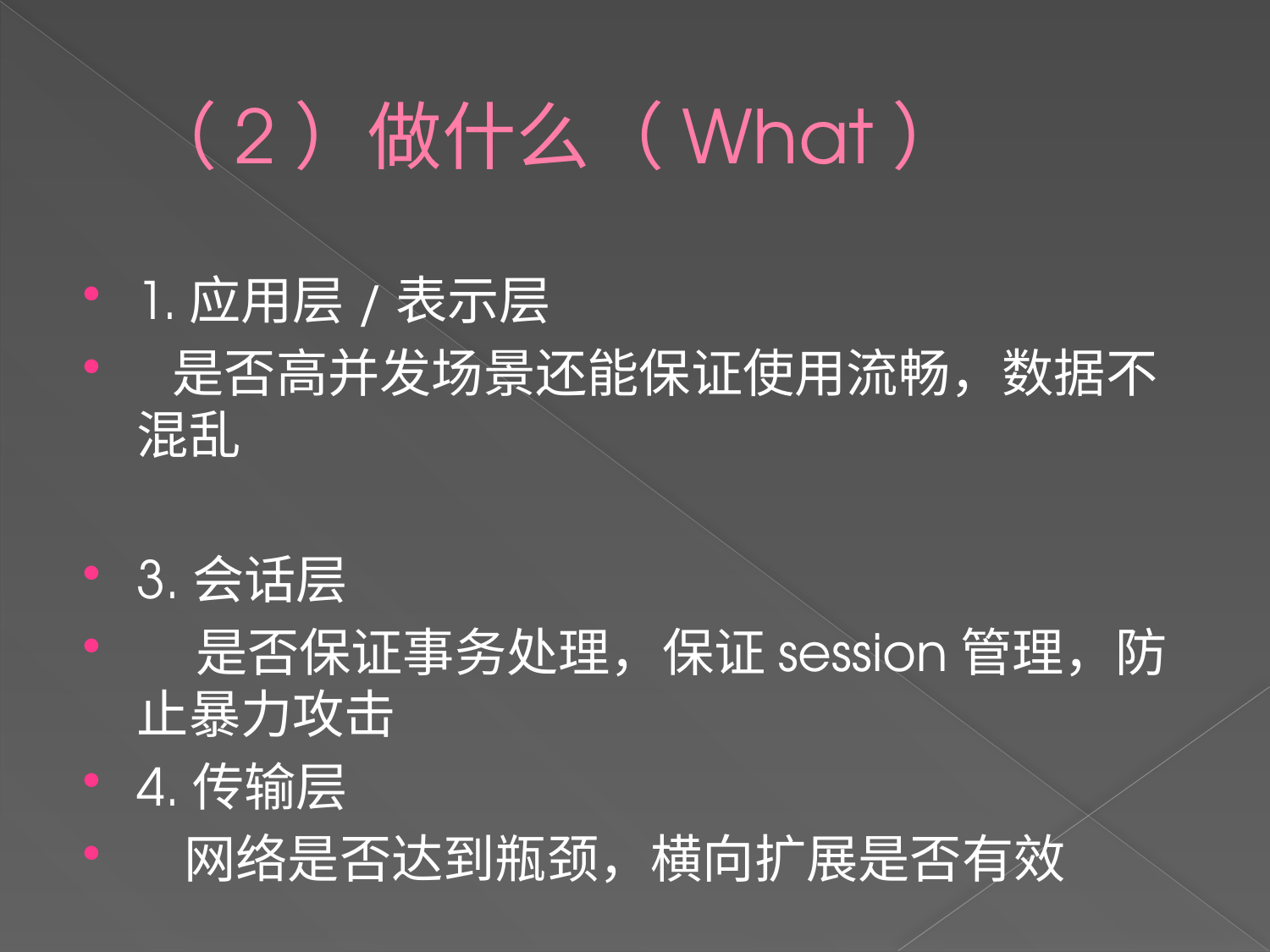

# （2）做什么（What）
1.应用层/表示层
  是否高并发场景还能保证使用流畅，数据不混乱

3.会话层
    是否保证事务处理，保证session管理，防止暴力攻击
4.传输层
   网络是否达到瓶颈，横向扩展是否有效